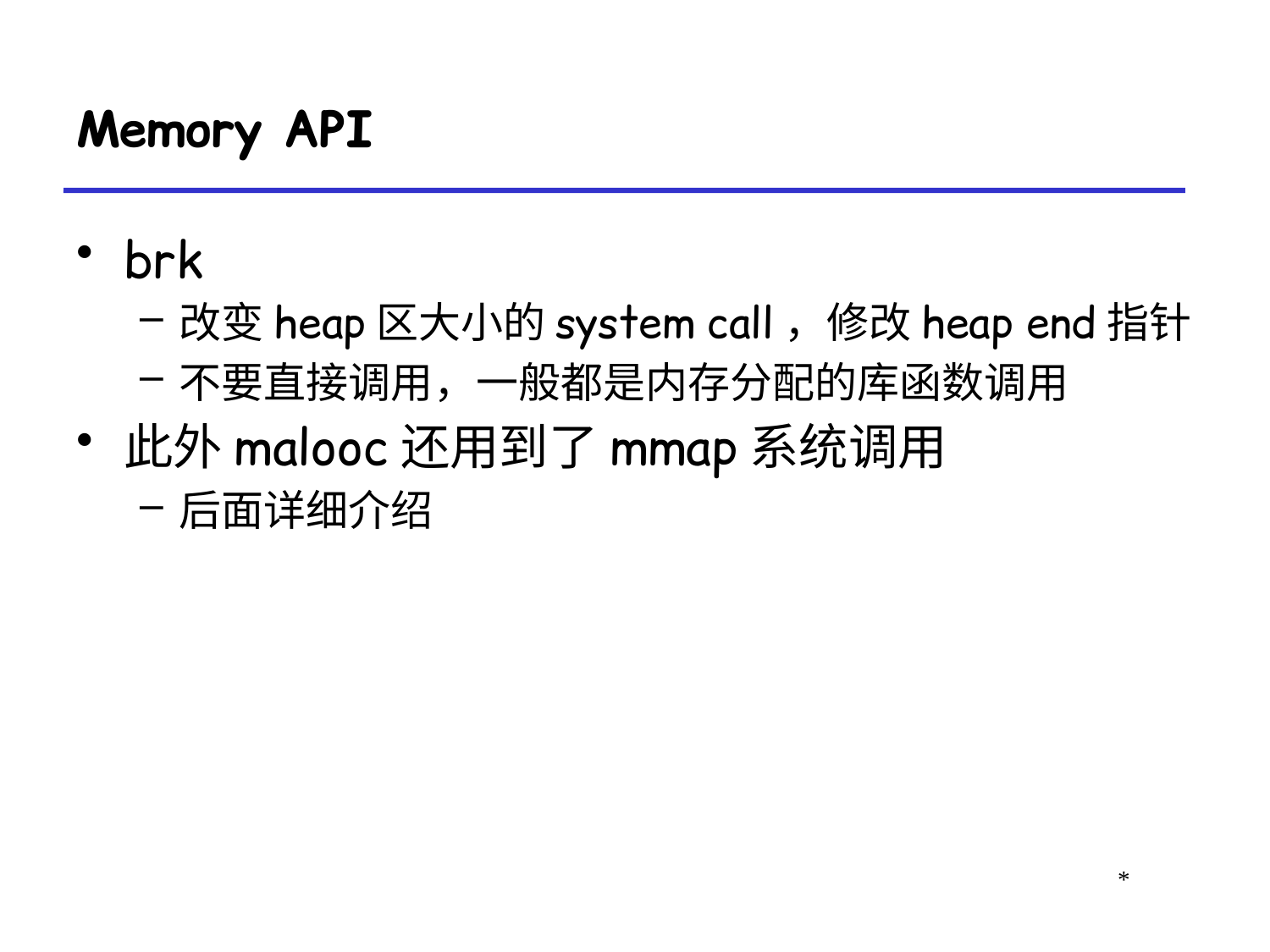

# Memory API
brk
改变heap区大小的system call，修改heap end指针
不要直接调用，一般都是内存分配的库函数调用
此外malooc还用到了mmap系统调用
后面详细介绍
*